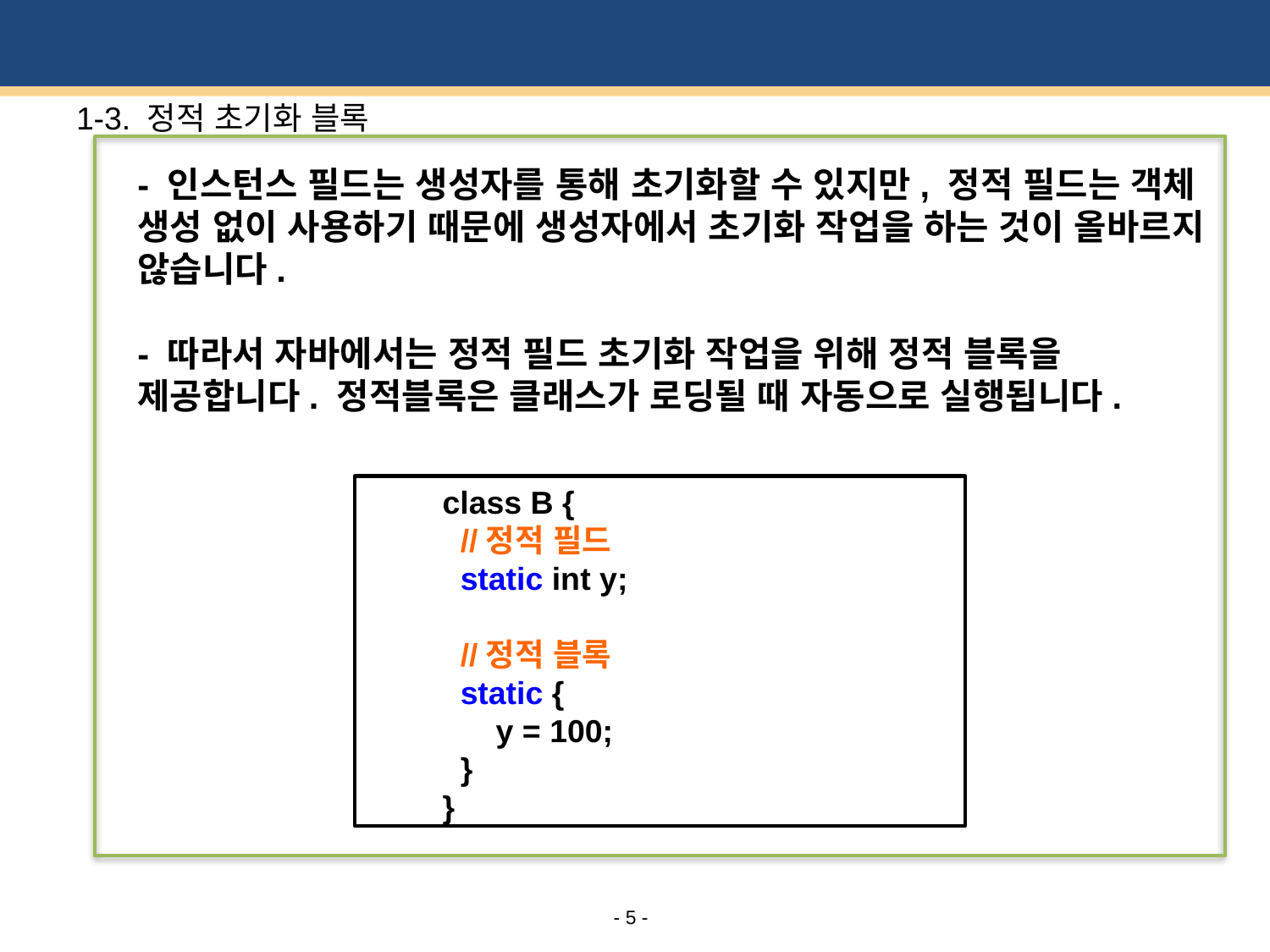

# 1-3. 정적 초기화 블록

- 인스턴스 필드는 생성자를 통해 초기화할 수 있지만, 정적 필드는 객체 생성 없이 사용하기 때문에 생성자에서 초기화 작업을 하는 것이 올바르지 않습니다.

- 따라서 자바에서는 정적 필드 초기화 작업을 위해 정적 블록을 제공합니다. 정적블록은 클래스가 로딩될 때 자동으로 실행됩니다.

class B {
  //정적 필드
  static int y;

  //정적 블록
  static {
      y = 100;
  }
}